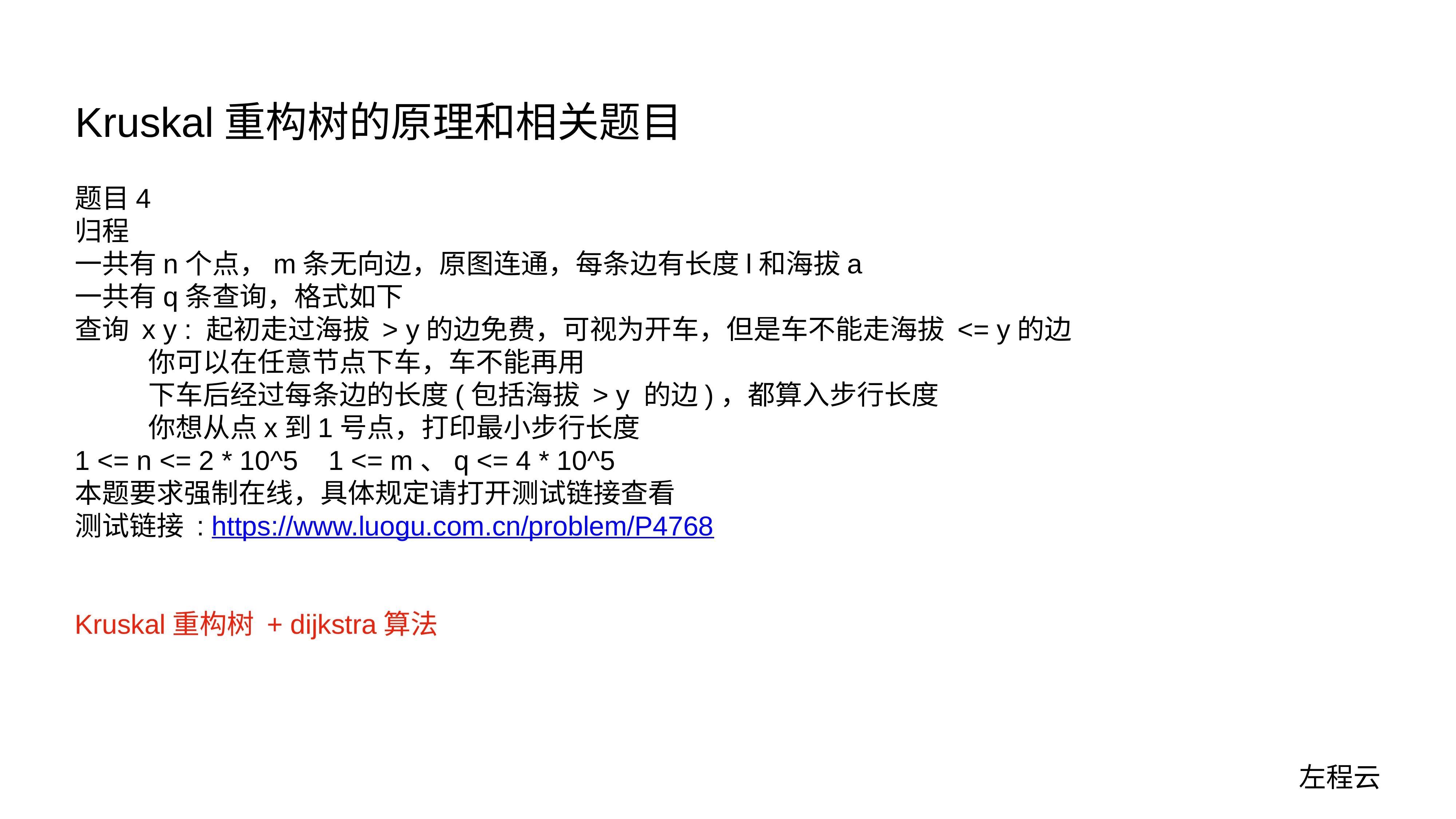

# Kruskal重构树的原理和相关题目
题目4
归程
一共有n个点，m条无向边，原图连通，每条边有长度l和海拔a
一共有q条查询，格式如下
查询 x y : 起初走过海拔 > y的边免费，可视为开车，但是车不能走海拔 <= y的边
           你可以在任意节点下车，车不能再用
           下车后经过每条边的长度(包括海拔 > y 的边)，都算入步行长度
           你想从点x到1号点，打印最小步行长度
1 <= n <= 2 * 10^5    1 <= m、q <= 4 * 10^5
本题要求强制在线，具体规定请打开测试链接查看
测试链接 : https://www.luogu.com.cn/problem/P4768

Kruskal重构树 + dijkstra算法
左程云